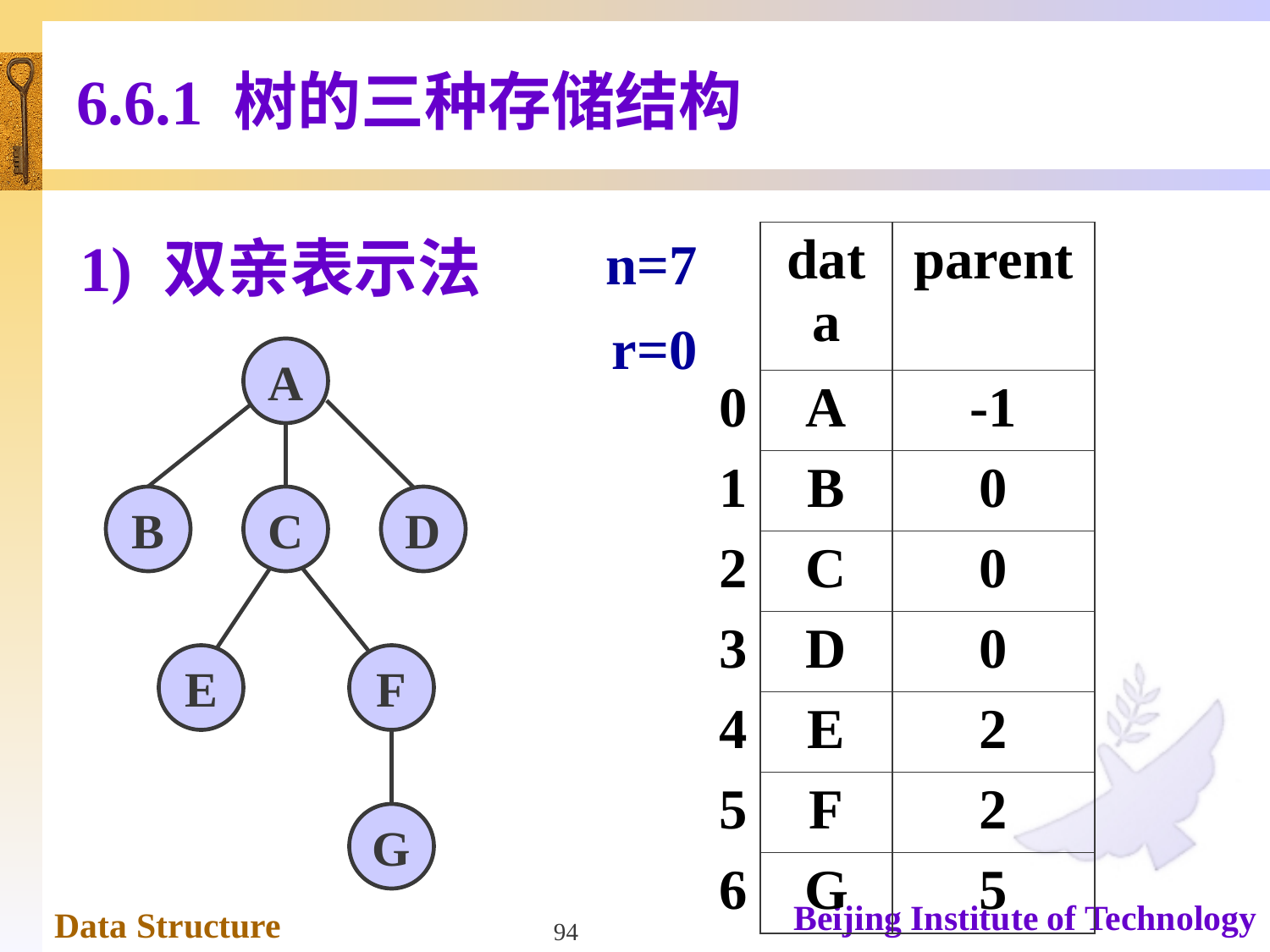

# 6.6.1 树的三种存储结构
1) 双亲表示法
n=7
|  | data | parent |
| --- | --- | --- |
| 0 | A | -1 |
| 1 | B | 0 |
| 2 | C | 0 |
| 3 | D | 0 |
| 4 | E | 2 |
| 5 | F | 2 |
| 6 | G | 5 |
r=0
A

B
C
D

E
F

G
94